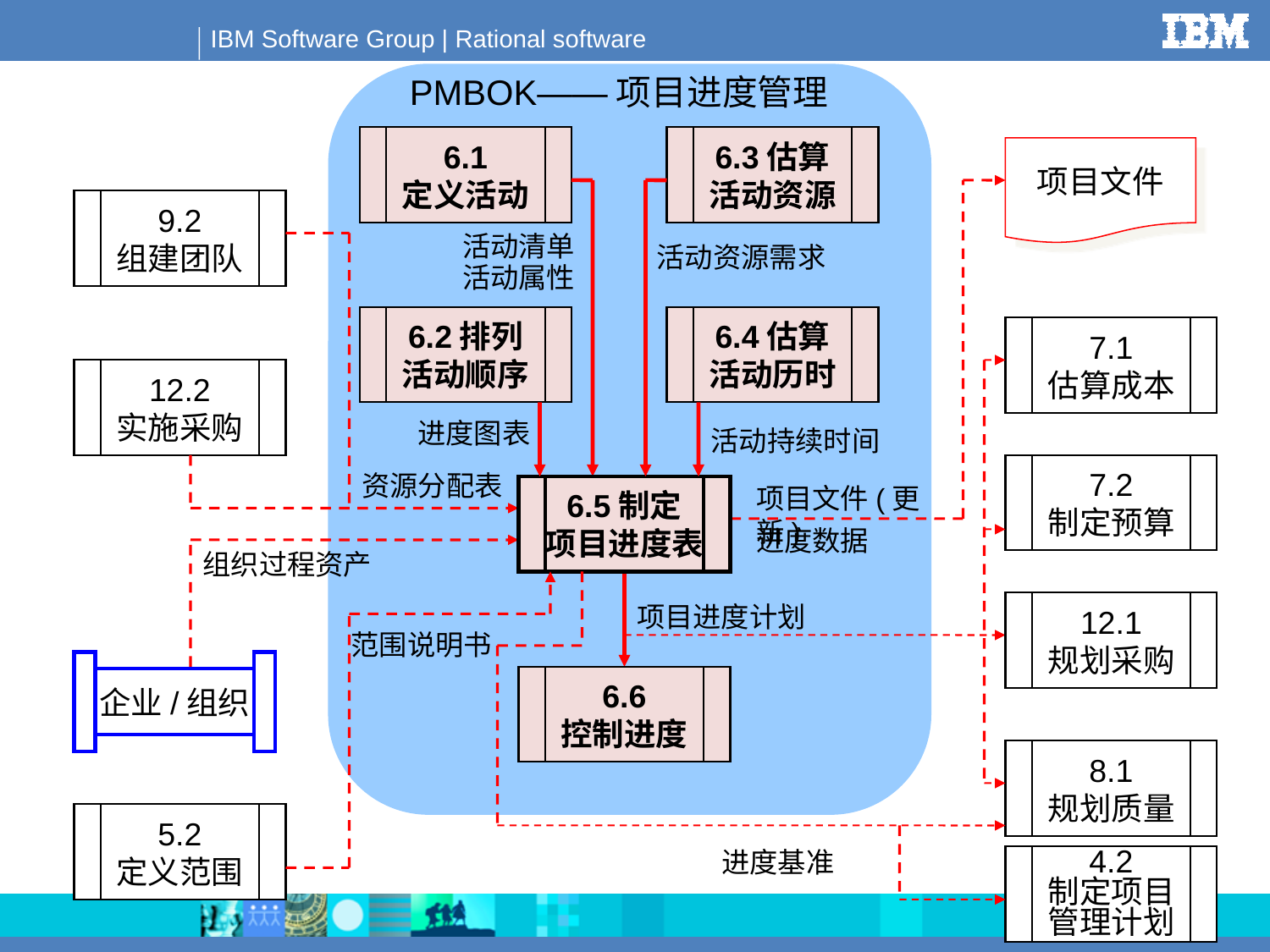

PMBOK——项目进度管理
6.1
定义活动
6.3估算
活动资源
项目文件

9.2
组建团队

活动资源需求
活动清单
活动属性
6.2排列
活动顺序
6.4估算
活动历时
7.1
估算成本
12.2
实施采购

进度图表
活动持续时间

7.2
制定预算
资源分配表
项目文件(更新)
6.5制定
项目进度表

进度数据

组织过程资产

项目进度计划
12.1
规划采购

范围说明书

企业/组织
6.6
控制进度
8.1
规划质量

5.2
定义范围

进度基准
4.2
制定项目
管理计划